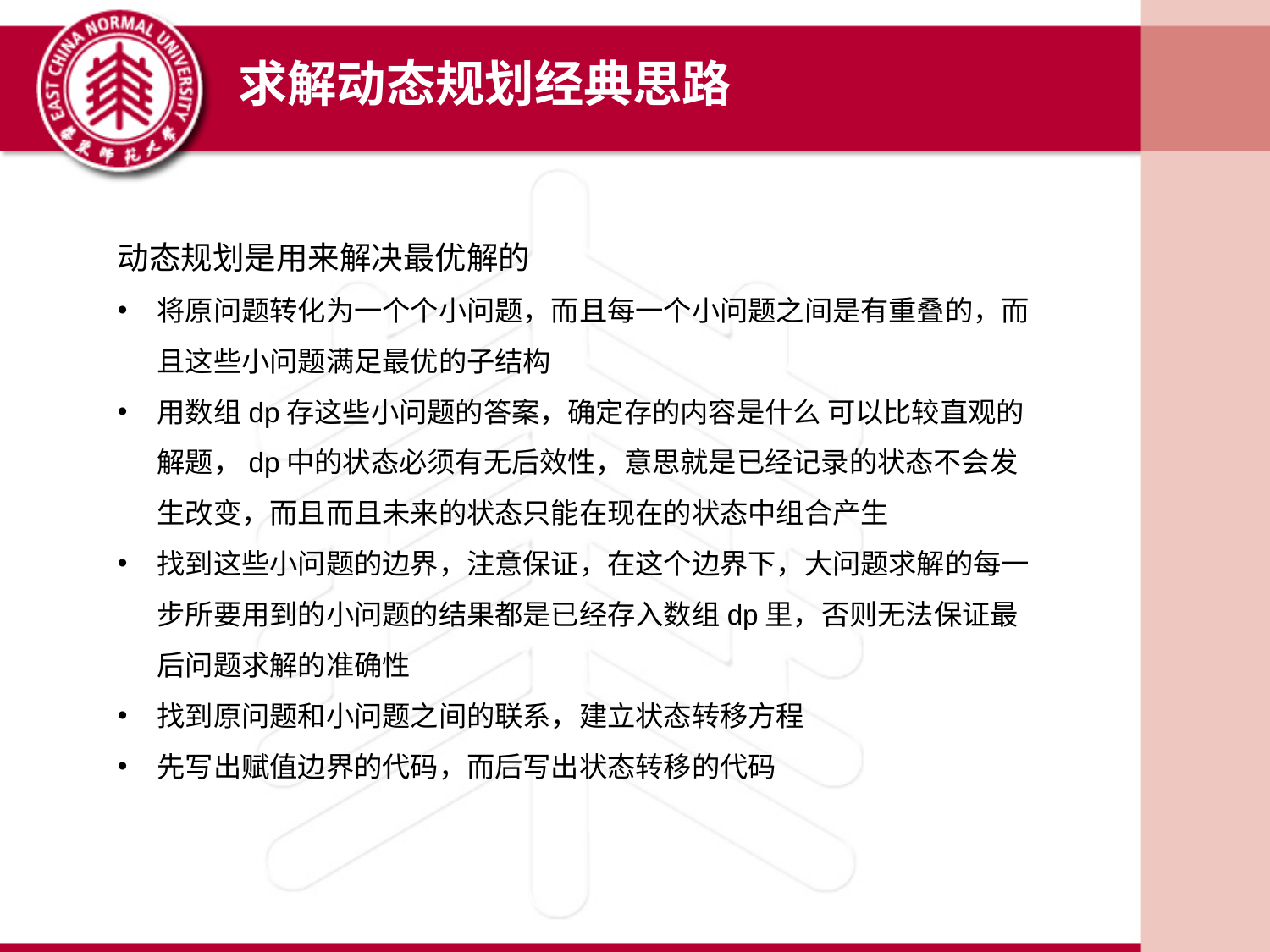

求解动态规划经典思路
动态规划是用来解决最优解的
将原问题转化为一个个小问题，而且每一个小问题之间是有重叠的，而且这些小问题满足最优的子结构
用数组dp存这些小问题的答案，确定存的内容是什么 可以比较直观的解题，dp中的状态必须有无后效性，意思就是已经记录的状态不会发生改变，而且而且未来的状态只能在现在的状态中组合产生
找到这些小问题的边界，注意保证，在这个边界下，大问题求解的每一步所要用到的小问题的结果都是已经存入数组dp里，否则无法保证最后问题求解的准确性
找到原问题和小问题之间的联系，建立状态转移方程
先写出赋值边界的代码，而后写出状态转移的代码